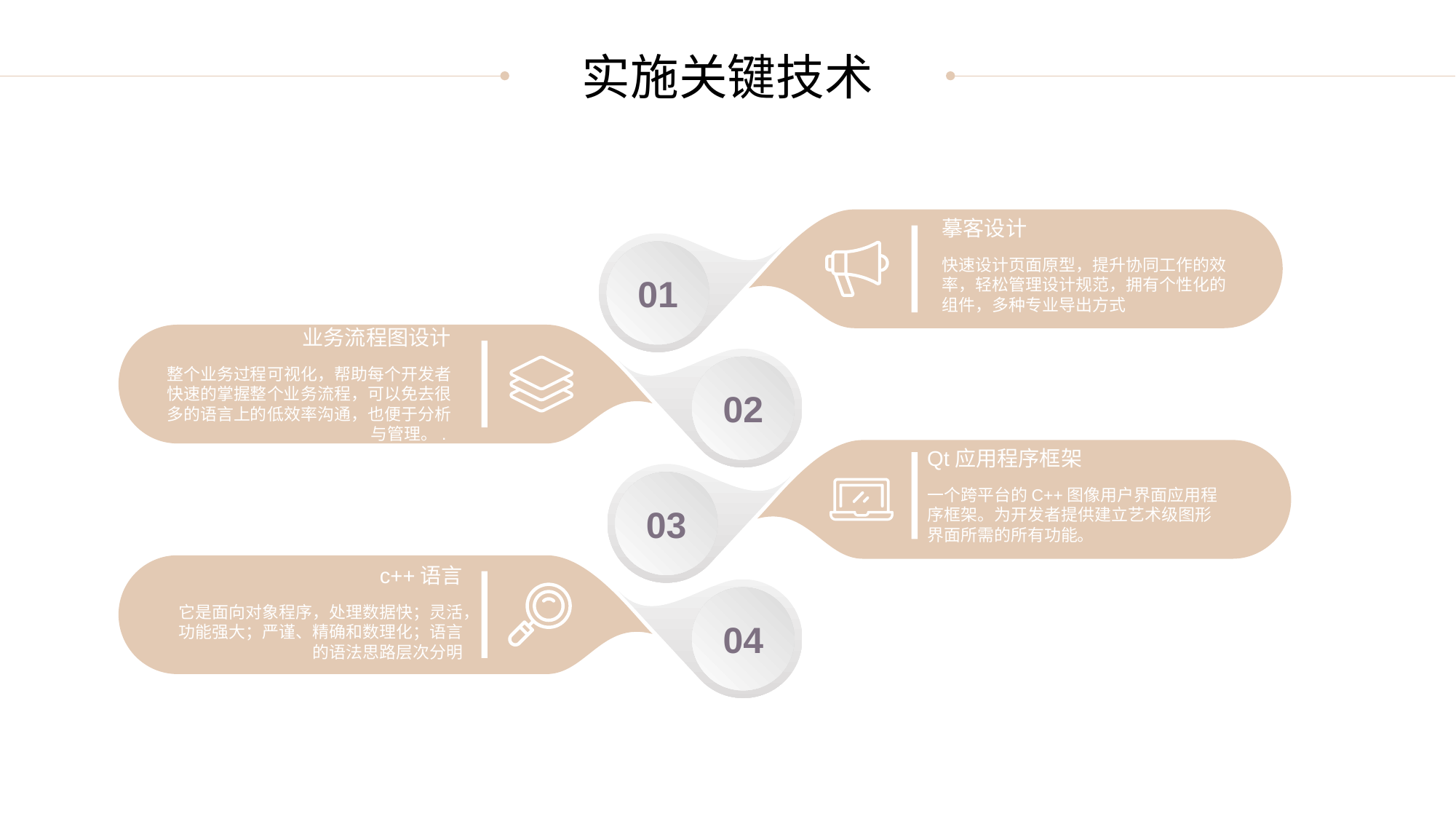

实施关键技术

摹客设计
快速设计页面原型，提升协同工作的效率，轻松管理设计规范，拥有个性化的组件，多种专业导出方式
.

01

业务流程图设计
整个业务过程可视化，帮助每个开发者快速的掌握整个业务流程，可以免去很多的语言上的低效率沟通，也便于分析与管理。.

02

Qt应用程序框架
一个跨平台的C++图像用户界面应用程序框架。为开发者提供建立艺术级图形界面所需的所有功能。
.

03

c++语言
它是面向对象程序，处理数据快；灵活，功能强大；严谨、精确和数理化；语言的语法思路层次分明
.

04